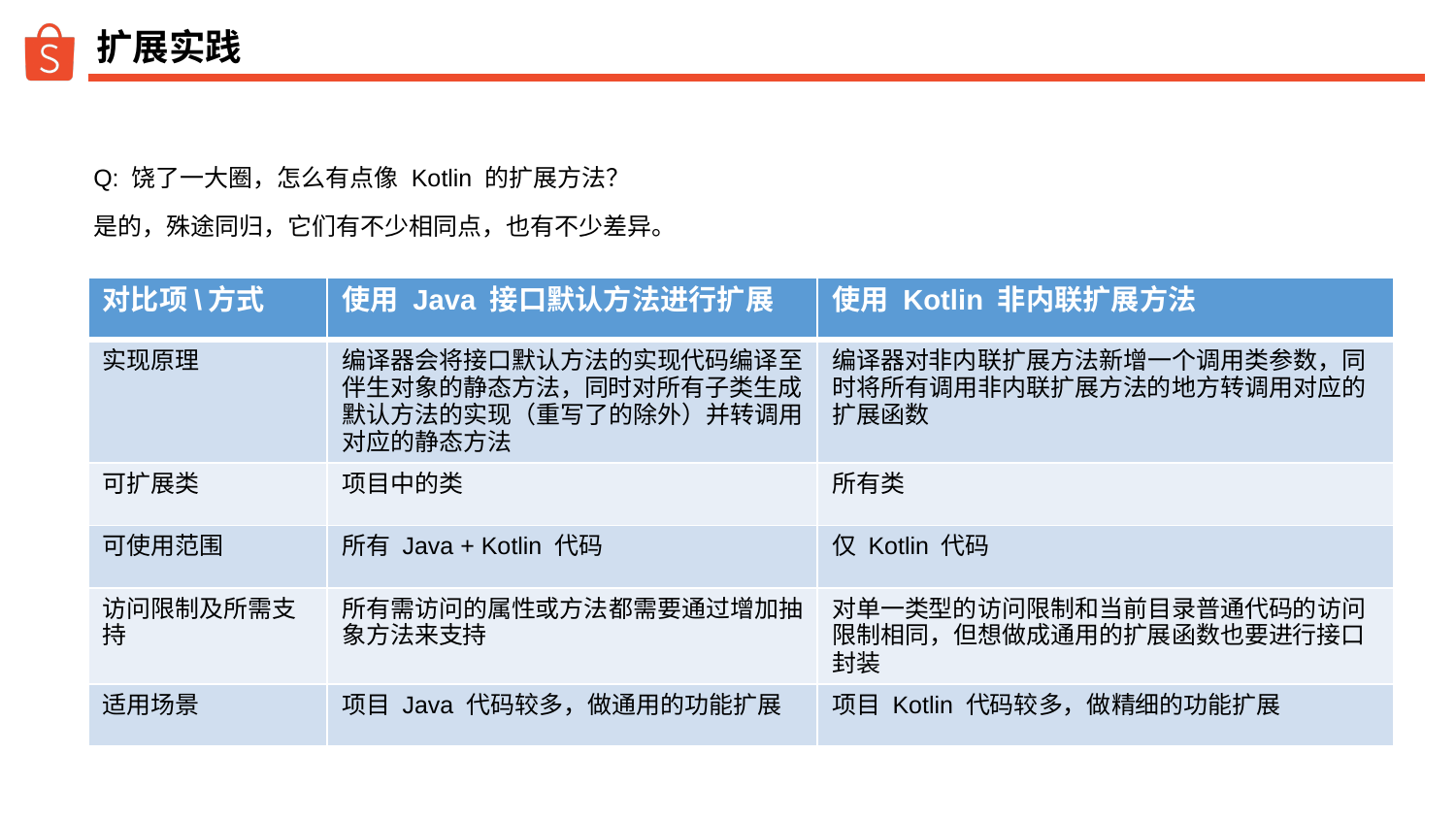

# 扩展实践
Q: 饶了一大圈，怎么有点像 Kotlin 的扩展方法？

是的，殊途同归，它们有不少相同点，也有不少差异。
| 对比项\方式 | 使用 Java 接口默认方法进行扩展 | 使用 Kotlin 非内联扩展方法 |
| --- | --- | --- |
| 实现原理 | 编译器会将接口默认方法的实现代码编译至伴生对象的静态方法，同时对所有子类生成默认方法的实现（重写了的除外）并转调用对应的静态方法 | 编译器对非内联扩展方法新增一个调用类参数，同时将所有调用非内联扩展方法的地方转调用对应的扩展函数 |
| 可扩展类 | 项目中的类 | 所有类 |
| 可使用范围 | 所有 Java + Kotlin 代码 | 仅 Kotlin 代码 |
| 访问限制及所需支持 | 所有需访问的属性或方法都需要通过增加抽象方法来支持 | 对单一类型的访问限制和当前目录普通代码的访问限制相同，但想做成通用的扩展函数也要进行接口封装 |
| 适用场景 | 项目 Java 代码较多，做通用的功能扩展 | 项目 Kotlin 代码较多，做精细的功能扩展 |